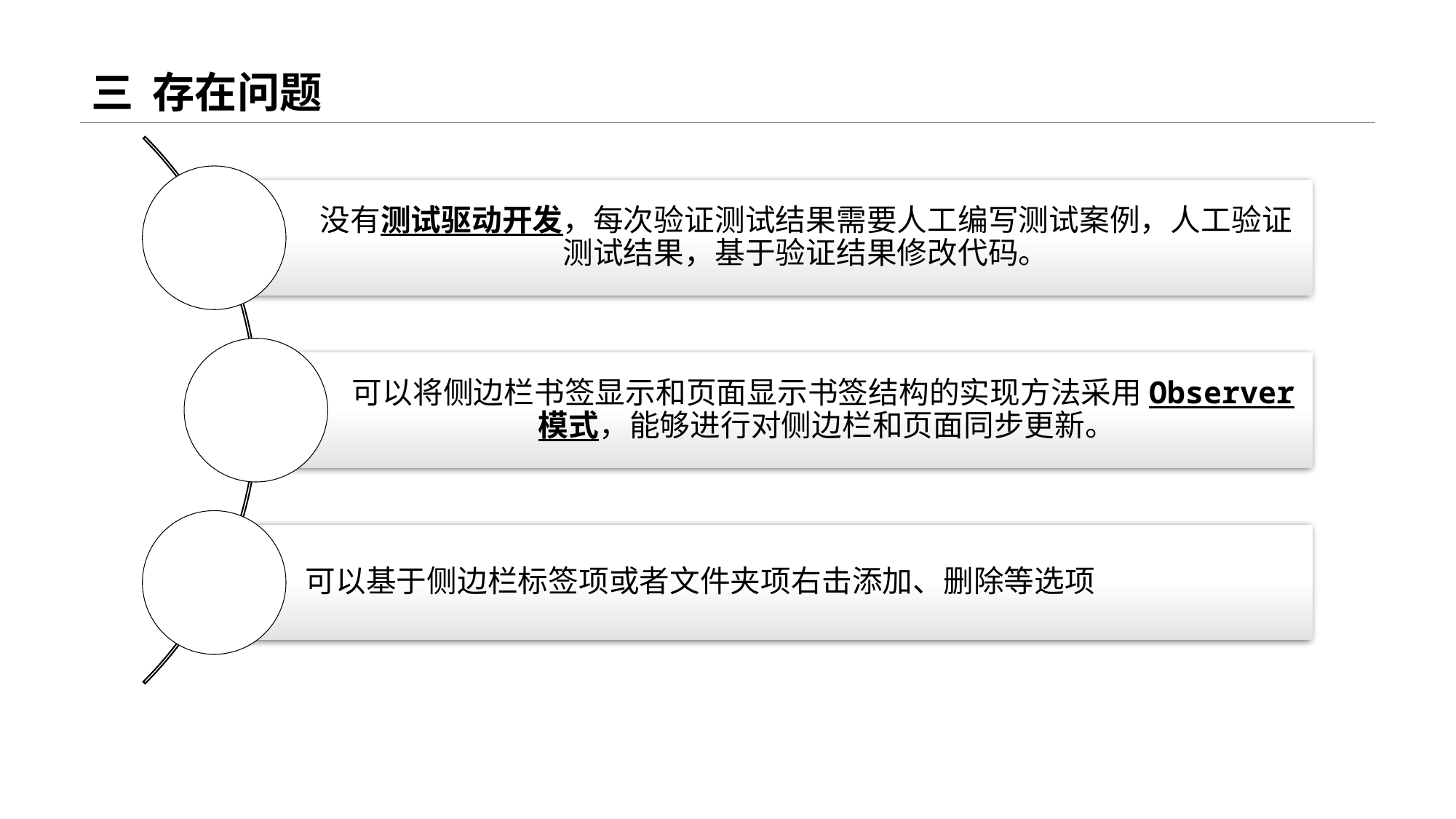

# 三  存在问题
没有测试驱动开发，每次验证测试结果需要人工编写测试案例，人工验证测试结果，基于验证结果修改代码。
可以将侧边栏书签显示和页面显示书签结构的实现方法采用Observer模式，能够进行对侧边栏和页面同步更新。
可以基于侧边栏标签项或者文件夹项右击添加、删除等选项